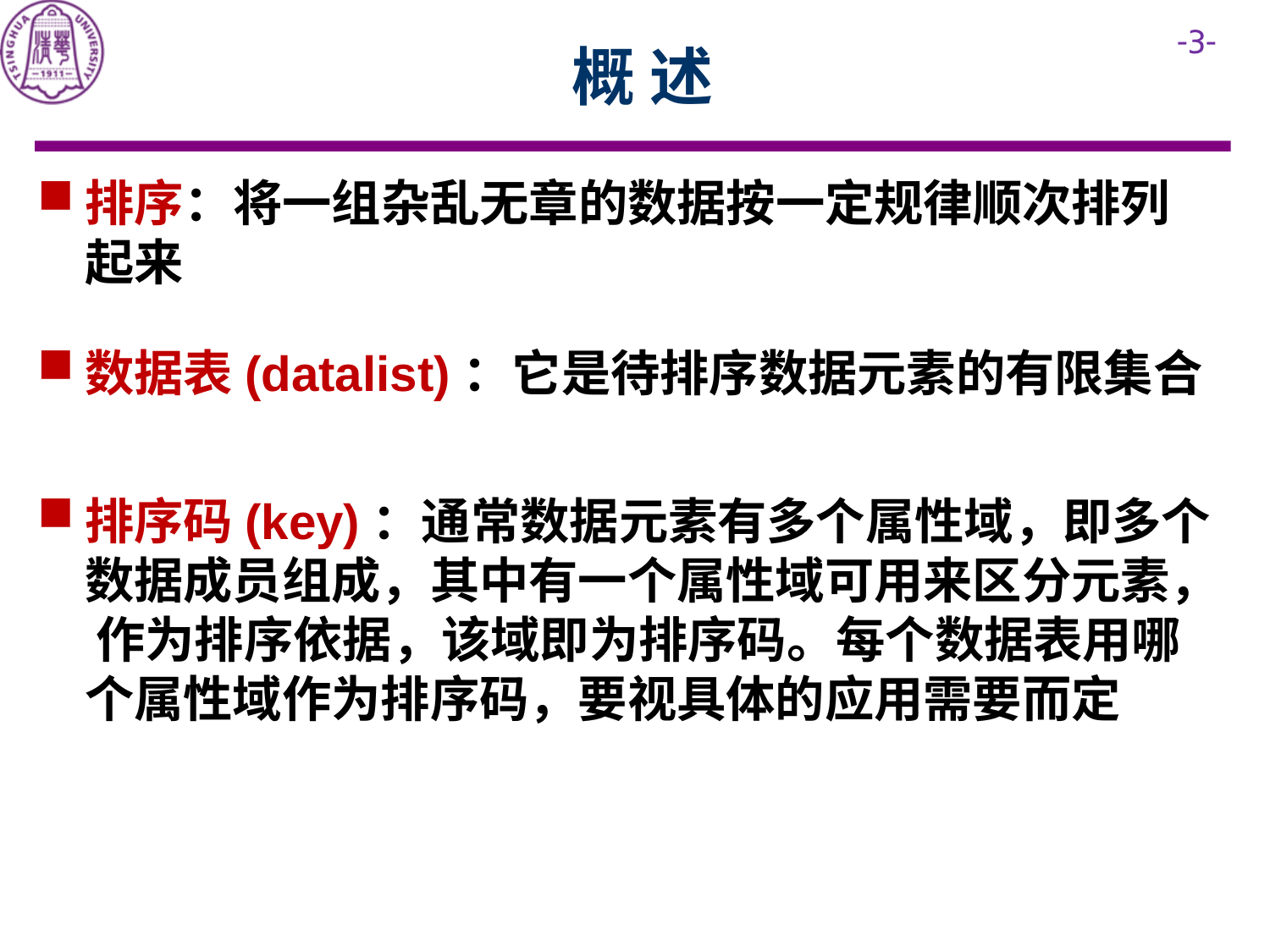

# 概 述
排序：将一组杂乱无章的数据按一定规律顺次排列起来
数据表(datalist)：它是待排序数据元素的有限集合
排序码(key)：通常数据元素有多个属性域，即多个数据成员组成，其中有一个属性域可用来区分元素， 作为排序依据，该域即为排序码。每个数据表用哪个属性域作为排序码，要视具体的应用需要而定